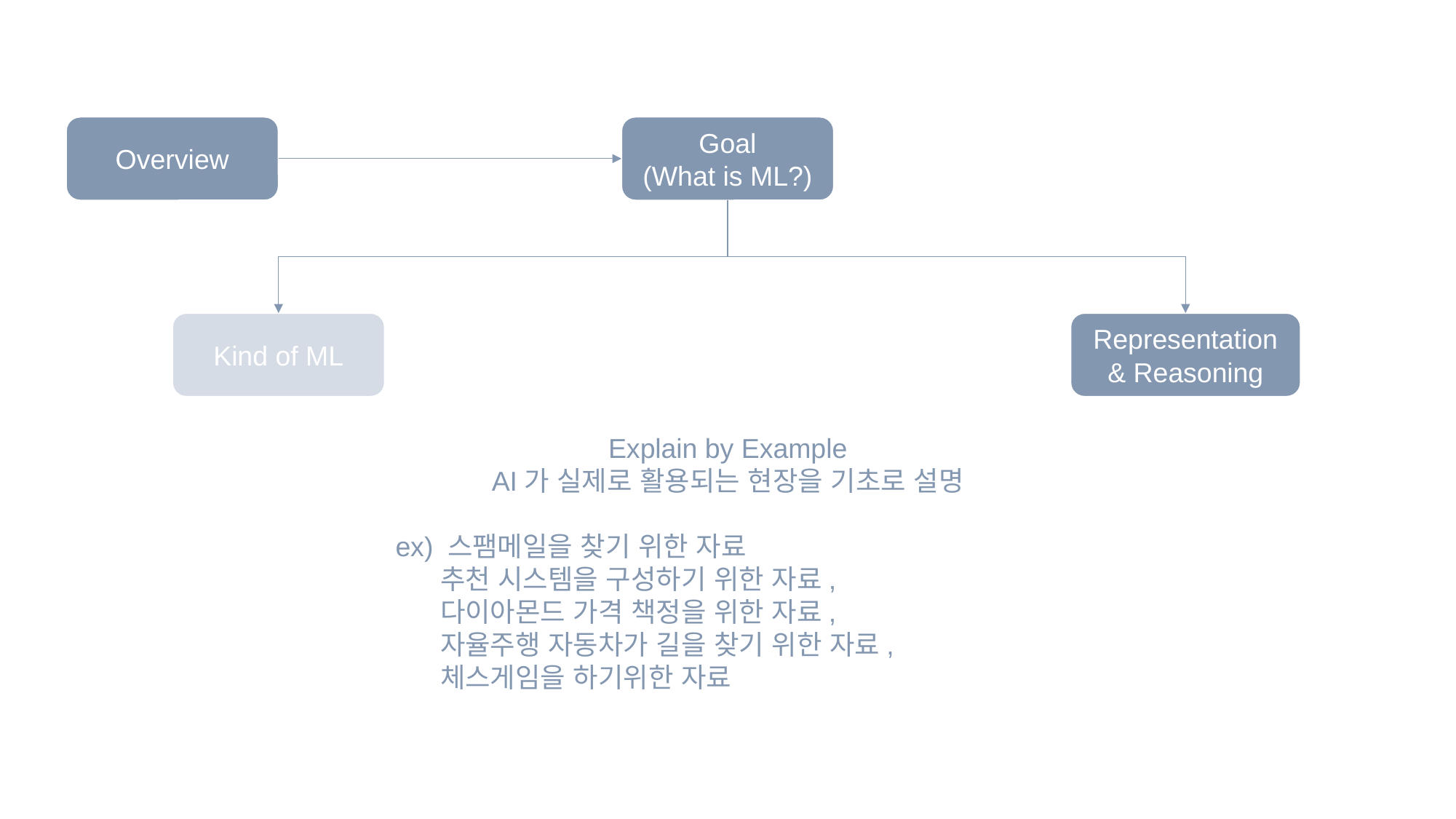

Goal
(What is ML?)
Overview
Kind of ML
Representation & Reasoning
Explain by Example
AI가 실제로 활용되는 현장을 기초로 설명

ex) 스팸메일을 찾기 위한 자료
     추천 시스템을 구성하기 위한 자료,
     다이아몬드 가격 책정을 위한 자료,
     자율주행 자동차가 길을 찾기 위한 자료,
     체스게임을 하기위한 자료